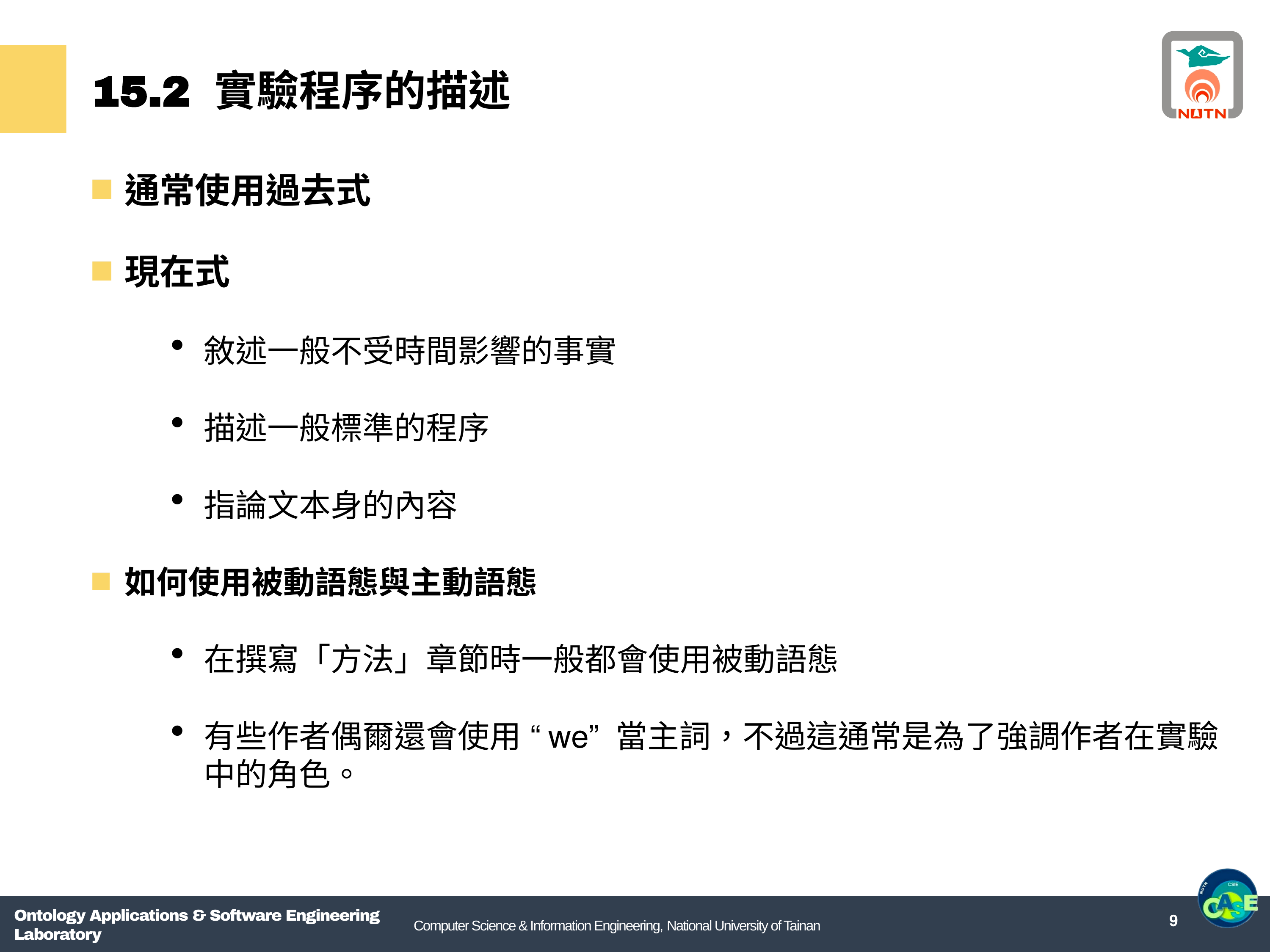

# 15.2 實驗程序的描述
通常使用過去式
現在式
敘述一般不受時間影響的事實
描述一般標準的程序
指論文本身的內容
如何使用被動語態與主動語態
在撰寫「方法」章節時一般都會使用被動語態
有些作者偶爾還會使用 “we” 當主詞，不過這通常是為了強調作者在實驗中的角色。

9